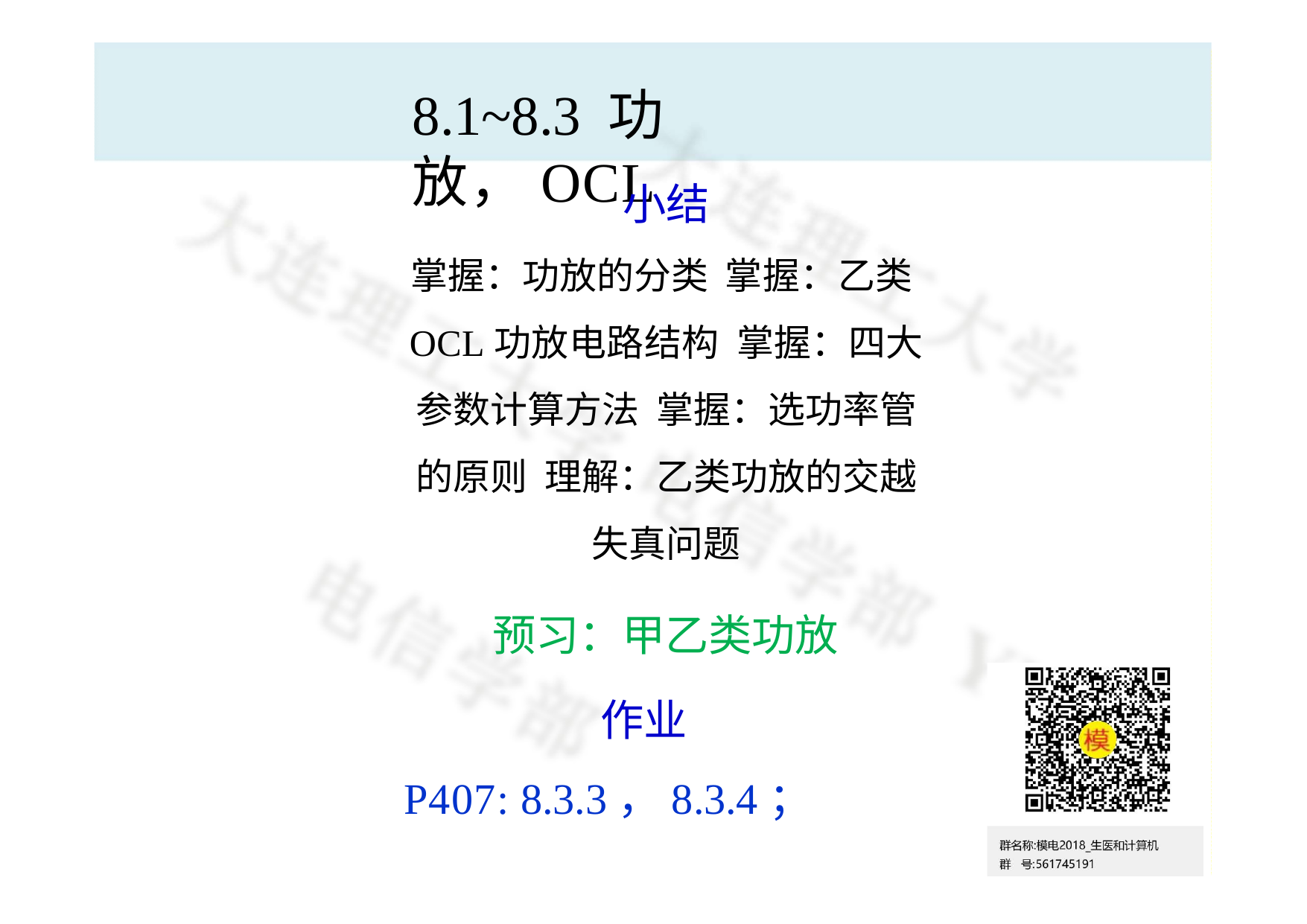

# 8.1~8.3 功放，OCL
小结
掌握：功放的分类  掌握：乙类OCL功放电路结构  掌握：四大参数计算方法  掌握：选功率管的原则  理解：乙类功放的交越失真问题
预习：甲乙类功放  作业
P407: 8.3.3，8.3.4；

17